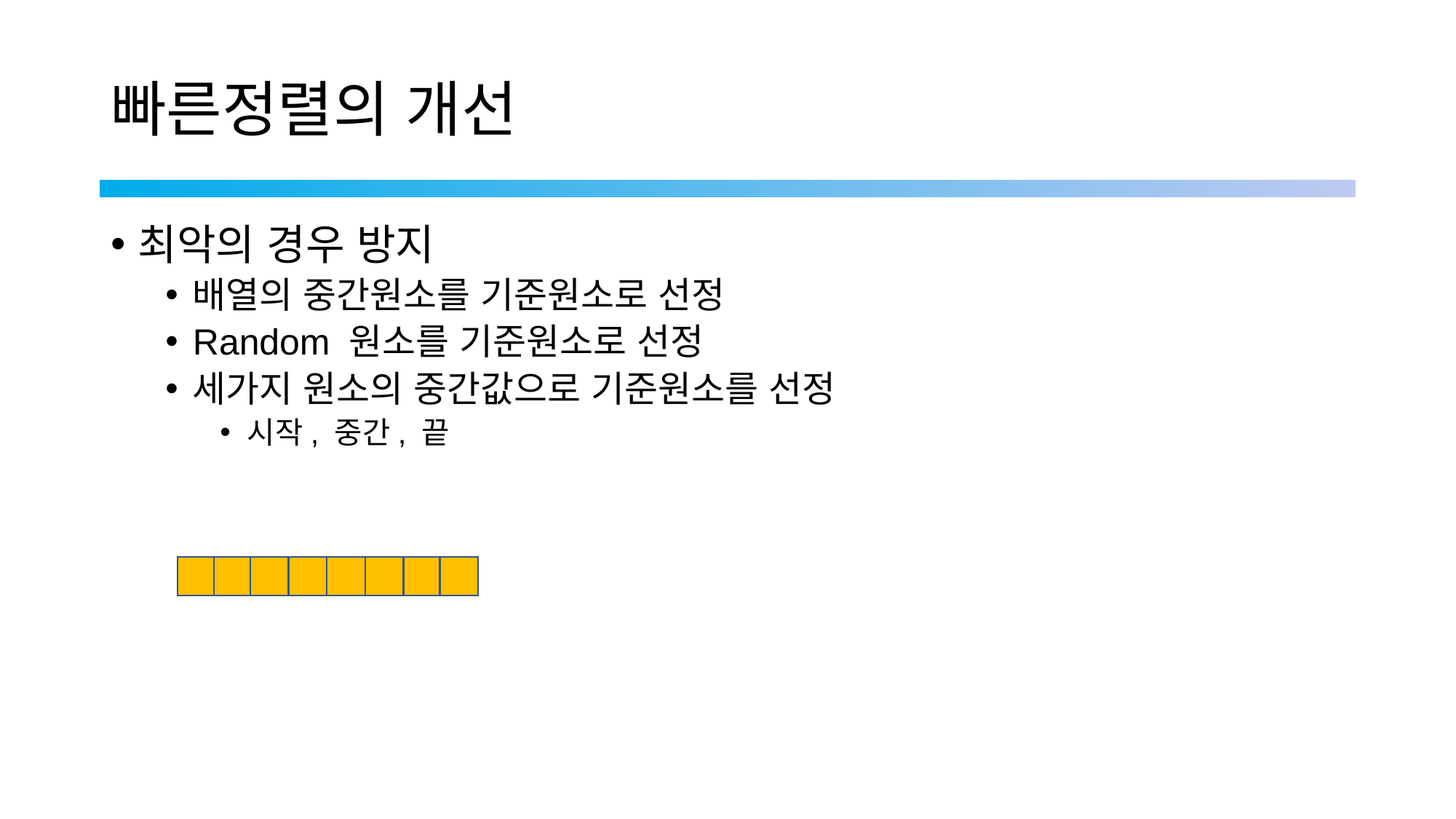

# 빠른정렬의 개선
최악의 경우 방지
배열의 중간원소를 기준원소로 선정
Random 원소를 기준원소로 선정
세가지 원소의 중간값으로 기준원소를 선정
시작, 중간, 끝